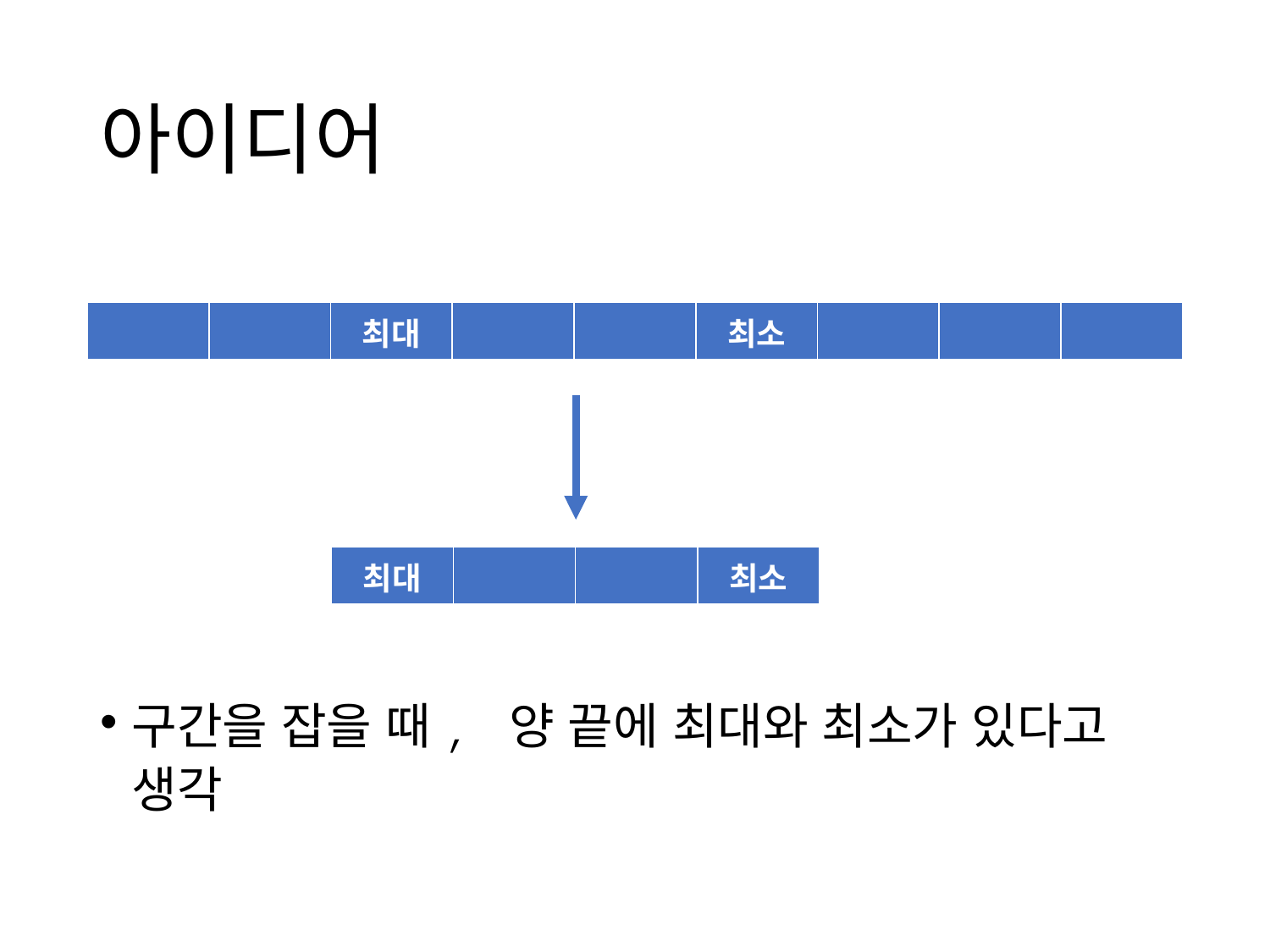

# 아이디어
|  |  | 최대 |  |  | 최소 |  |  |  |
| --- | --- | --- | --- | --- | --- | --- | --- | --- |
| 최대 |  |  | 최소 |
| --- | --- | --- | --- |
구간을 잡을 때, 양 끝에 최대와 최소가 있다고 생각